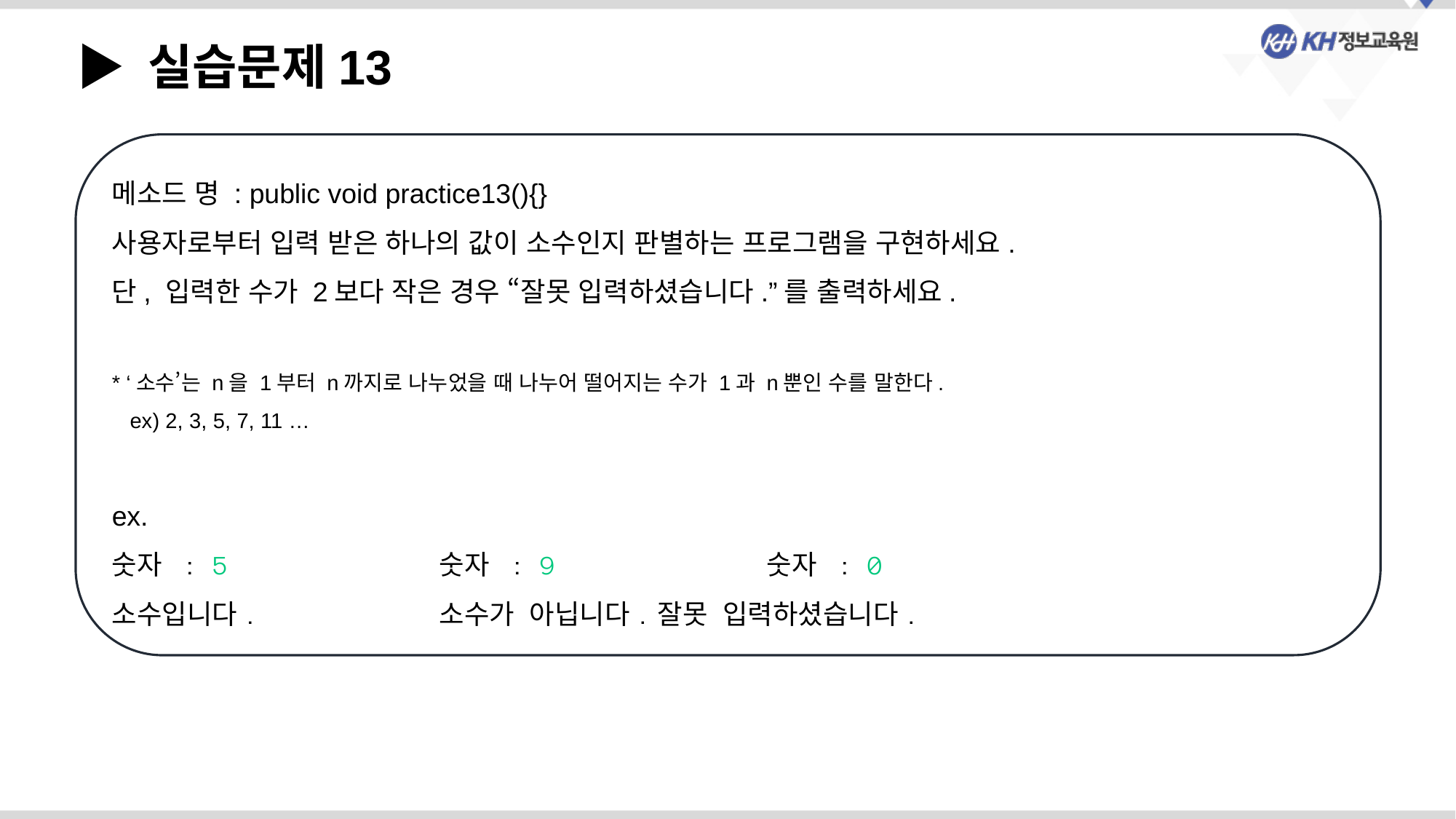

▶ 실습문제13
메소드 명 : public void practice13(){}
사용자로부터 입력 받은 하나의 값이 소수인지 판별하는 프로그램을 구현하세요.
단, 입력한 수가 2보다 작은 경우 “잘못 입력하셨습니다.”를 출력하세요.

* ‘소수’는 n을 1부터 n까지로 나누었을 때 나누어 떨어지는 수가 1과 n뿐인 수를 말한다.
   ex) 2, 3, 5, 7, 11 …

ex.
숫자 : 5		숫자 : 9		숫자 : 0
소수입니다. 		소수가 아닙니다.	잘못 입력하셨습니다.